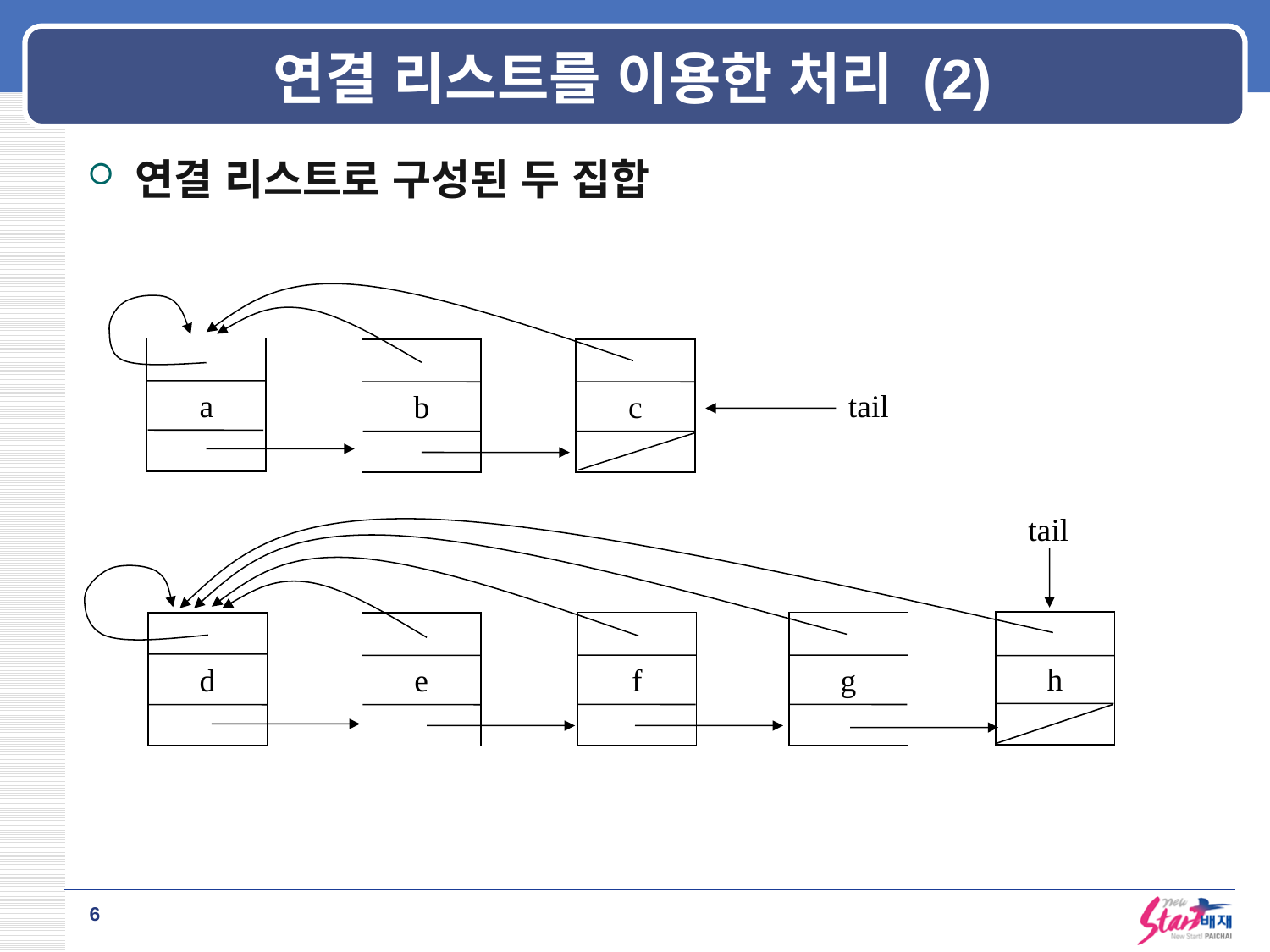

# 연결 리스트를 이용한 처리 (2)
연결 리스트로 구성된 두 집합

a
b
c
tail

tail

h
f
g
d
e

6